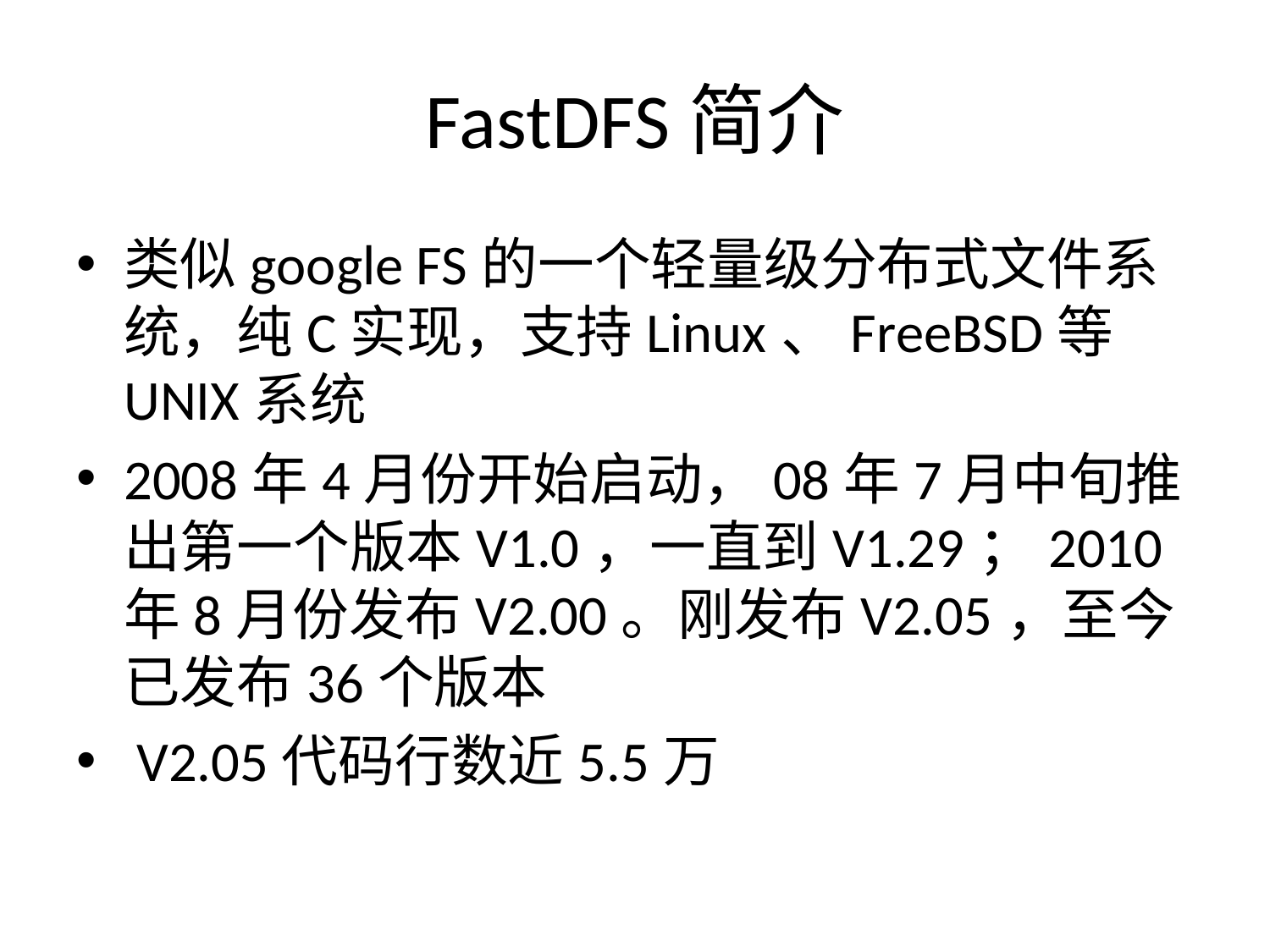

# FastDFS简介
类似google FS的一个轻量级分布式文件系统，纯C实现，支持Linux、FreeBSD等UNIX系统
2008年4月份开始启动，08年7月中旬推出第一个版本V1.0，一直到V1.29；2010年8月份发布V2.00。刚发布V2.05，至今已发布36个版本
 V2.05代码行数近5.5万